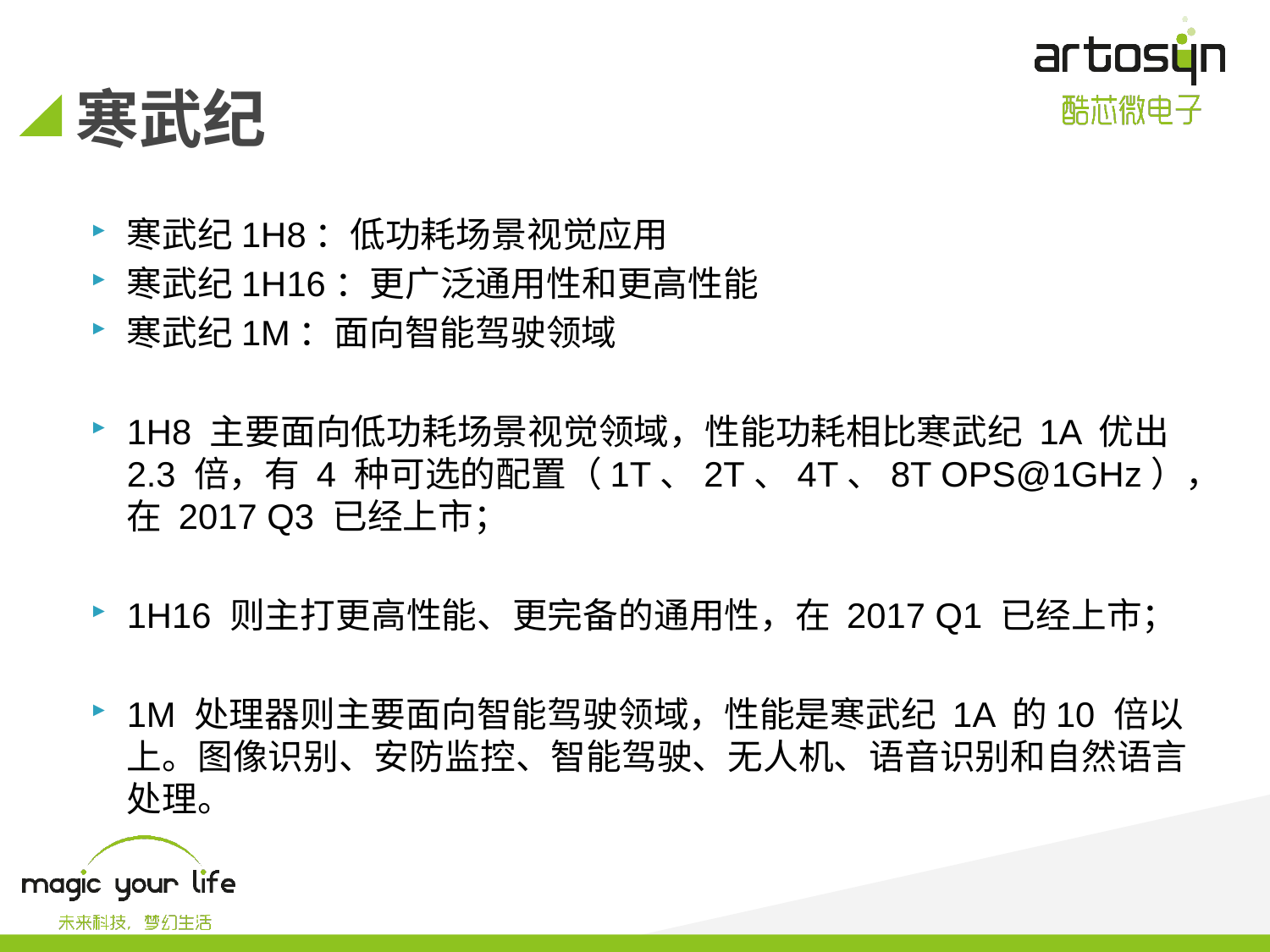

# 寒武纪
寒武纪1H8：低功耗场景视觉应用
寒武纪1H16：更广泛通用性和更高性能
寒武纪1M：面向智能驾驶领域

1H8 主要面向低功耗场景视觉领域，性能功耗相比寒武纪 1A 优出 2.3 倍，有 4 种可选的配置（1T、2T、4T、8T OPS@1GHz），在 2017 Q3 已经上市；

1H16 则主打更高性能、更完备的通用性，在 2017 Q1 已经上市；

1M 处理器则主要面向智能驾驶领域，性能是寒武纪 1A 的10 倍以上。图像识别、安防监控、智能驾驶、无人机、语音识别和自然语言处理。